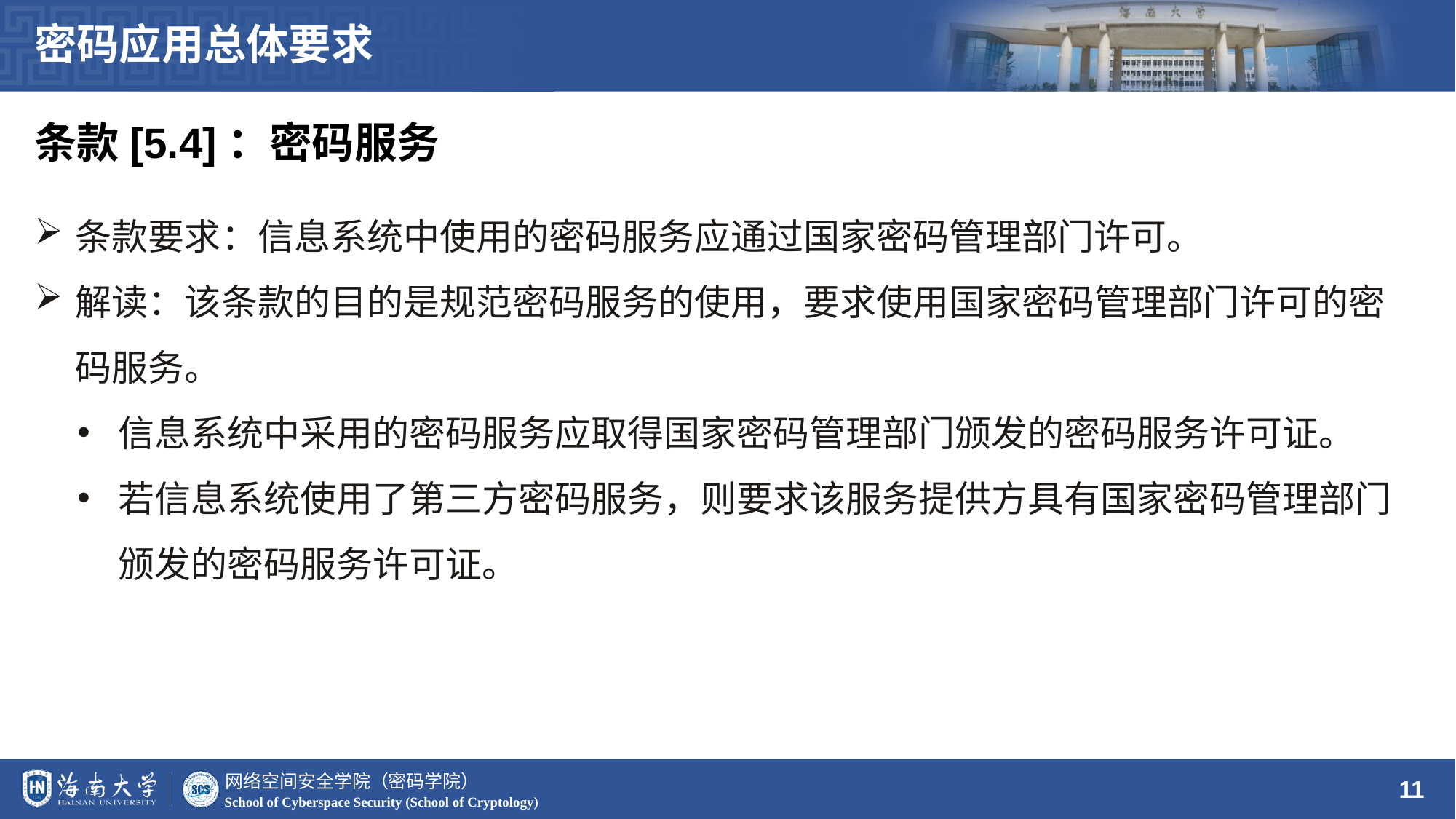

密码应用总体要求
条款[5.4]：密码服务
条款要求：信息系统中使用的密码服务应通过国家密码管理部门许可。
解读：该条款的目的是规范密码服务的使用，要求使用国家密码管理部门许可的密码服务。
信息系统中采用的密码服务应取得国家密码管理部门颁发的密码服务许可证。
若信息系统使用了第三方密码服务，则要求该服务提供方具有国家密码管理部门颁发的密码服务许可证。
11